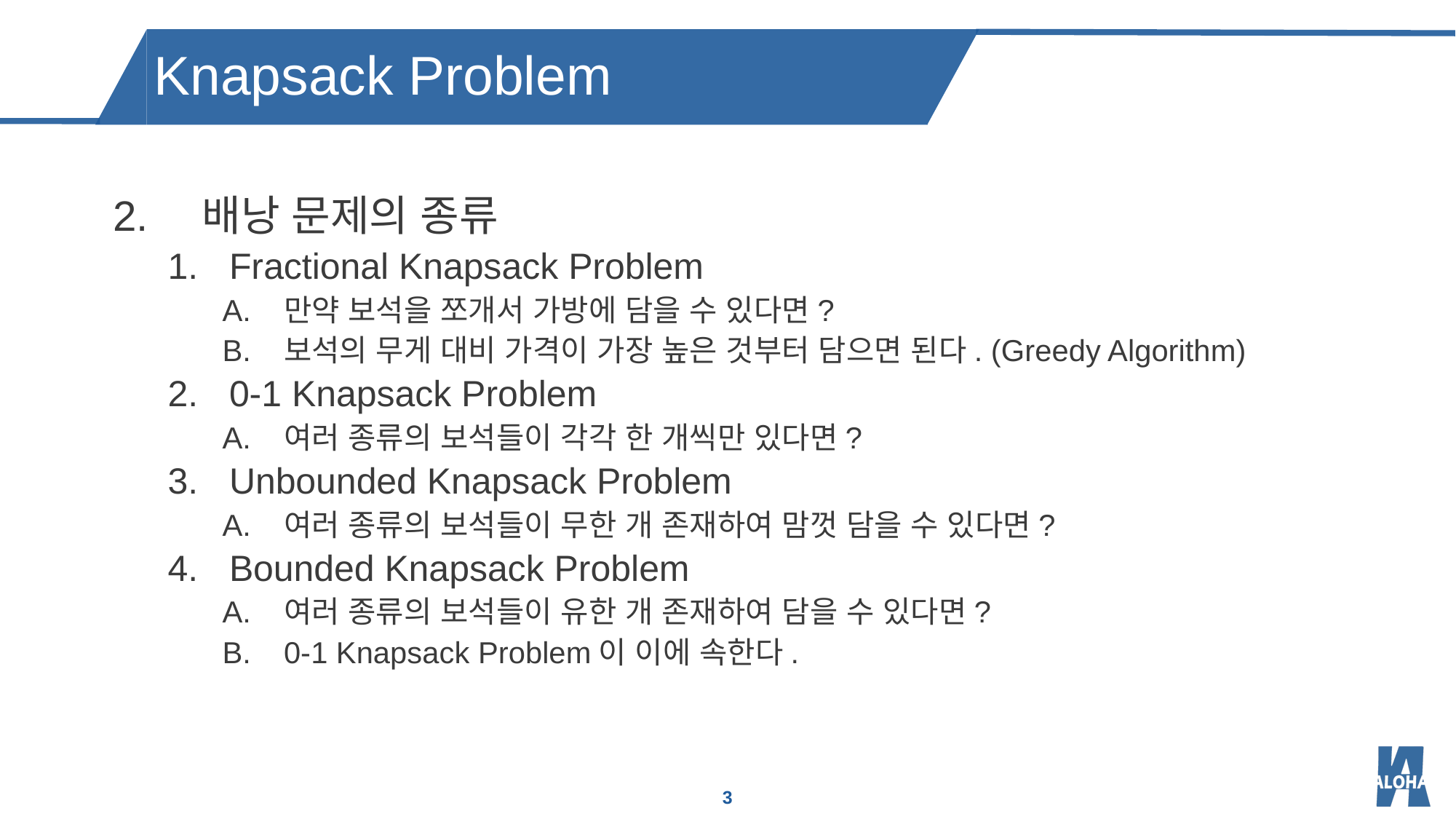

Knapsack Problem
배낭 문제의 종류
Fractional Knapsack Problem
만약 보석을 쪼개서 가방에 담을 수 있다면?
보석의 무게 대비 가격이 가장 높은 것부터 담으면 된다. (Greedy Algorithm)
0-1 Knapsack Problem
여러 종류의 보석들이 각각 한 개씩만 있다면?
Unbounded Knapsack Problem
여러 종류의 보석들이 무한 개 존재하여 맘껏 담을 수 있다면?
Bounded Knapsack Problem
여러 종류의 보석들이 유한 개 존재하여 담을 수 있다면?
0-1 Knapsack Problem이 이에 속한다.

3